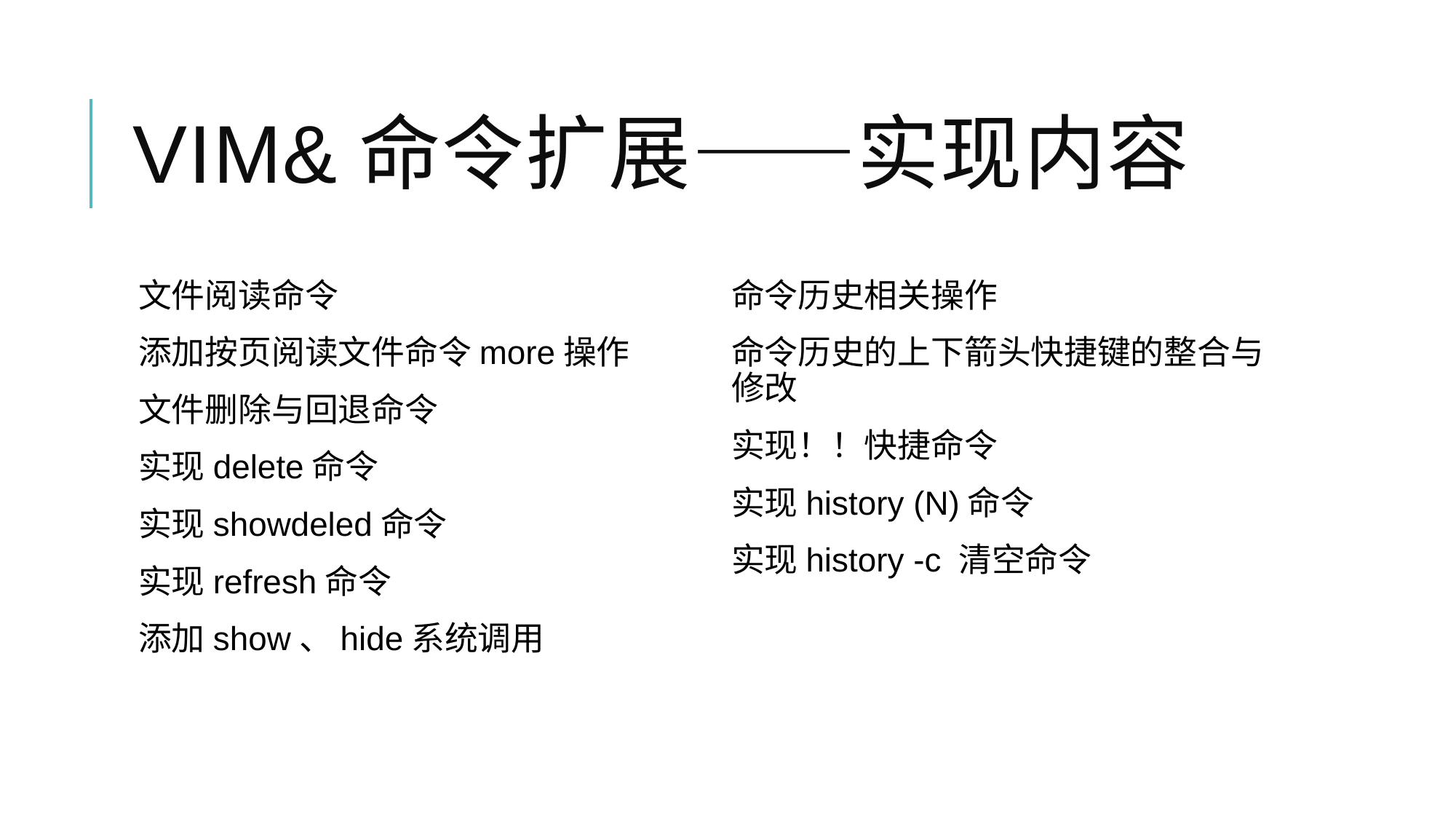

# Vim&命令扩展——实现内容
文件阅读命令
添加按页阅读文件命令more操作
文件删除与回退命令
实现delete命令
实现showdeled命令
实现refresh命令
添加show、hide系统调用

命令历史相关操作
命令历史的上下箭头快捷键的整合与修改
实现！！快捷命令
实现history (N)命令
实现history -c 清空命令